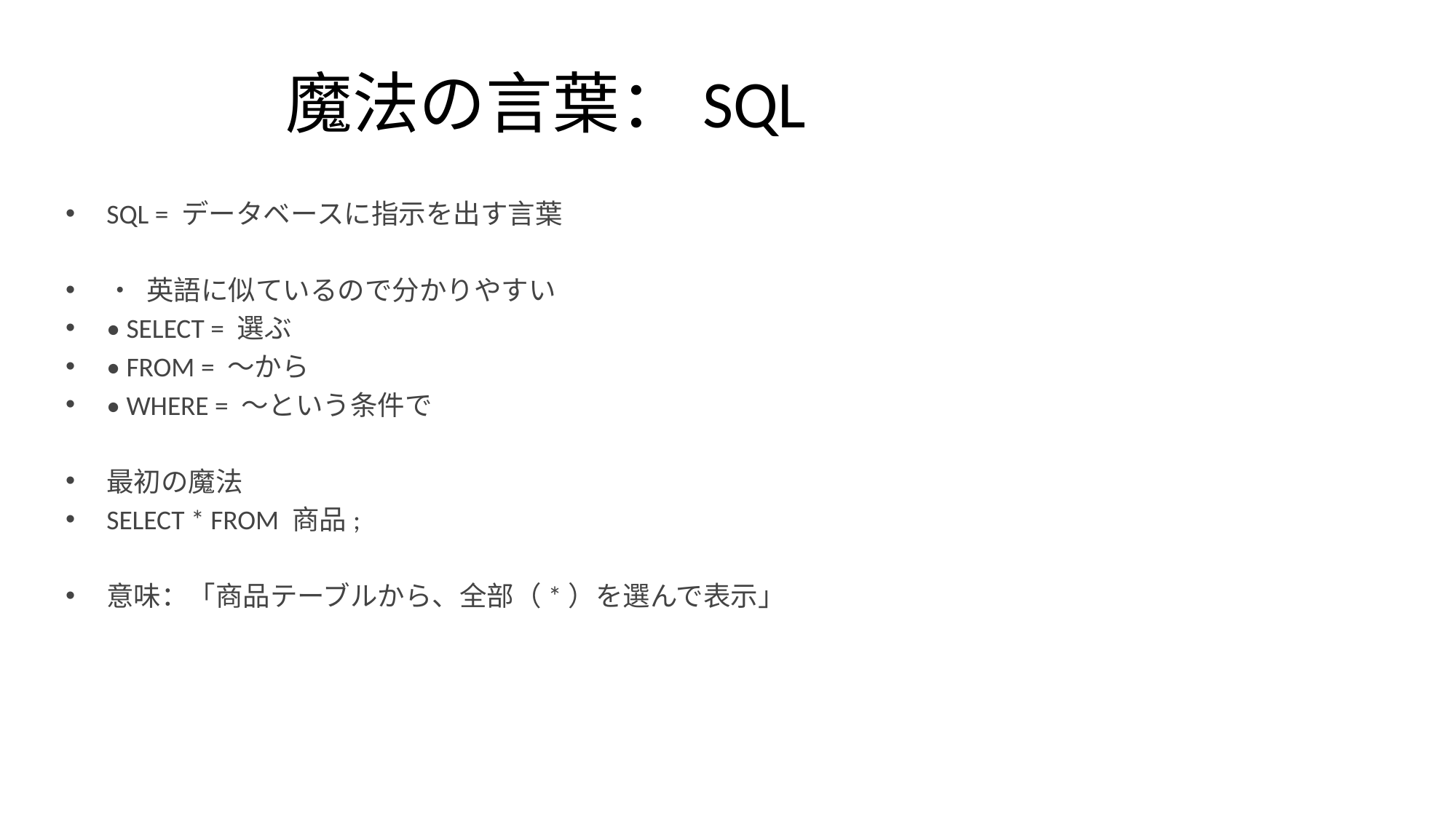

# 魔法の言葉：SQL
SQL = データベースに指示を出す言葉

• 英語に似ているので分かりやすい
• SELECT = 選ぶ
• FROM = ～から
• WHERE = ～という条件で

最初の魔法
SELECT * FROM 商品;

意味：「商品テーブルから、全部（*）を選んで表示」